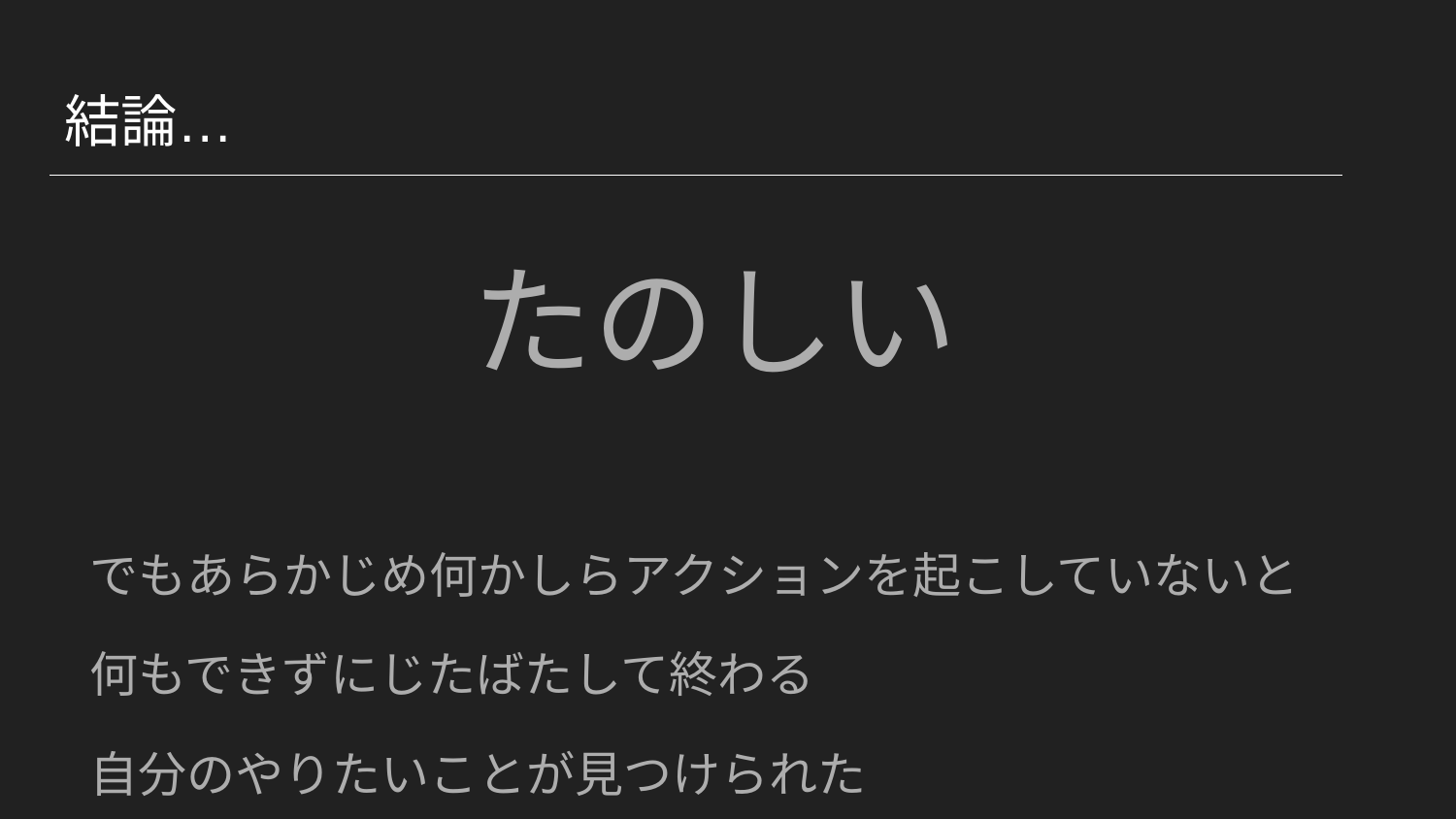

# 結論…
たのしい

でもあらかじめ何かしらアクションを起こしていないと
何もできずにじたばたして終わる
自分のやりたいことが見つけられた